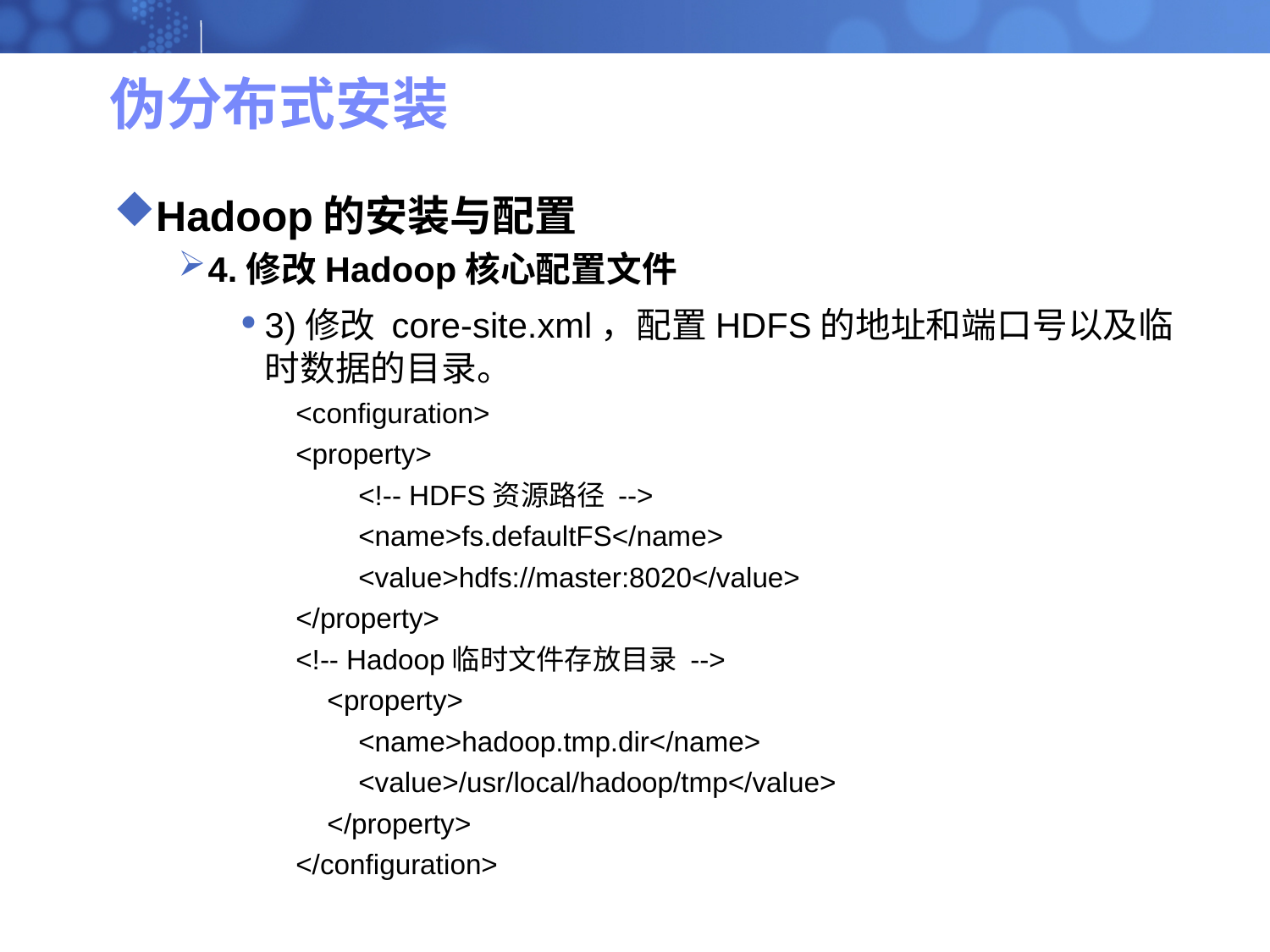

# 伪分布式安装
Hadoop的安装与配置
4.修改Hadoop核心配置文件
3)修改 core-site.xml，配置HDFS的地址和端口号以及临时数据的目录。
<configuration>
<property>
        <!-- HDFS资源路径 -->
        <name>fs.defaultFS</name>
        <value>hdfs://master:8020</value>
</property>
<!-- Hadoop临时文件存放目录 -->
    <property>
        <name>hadoop.tmp.dir</name>
        <value>/usr/local/hadoop/tmp</value>
    </property>
</configuration>
19